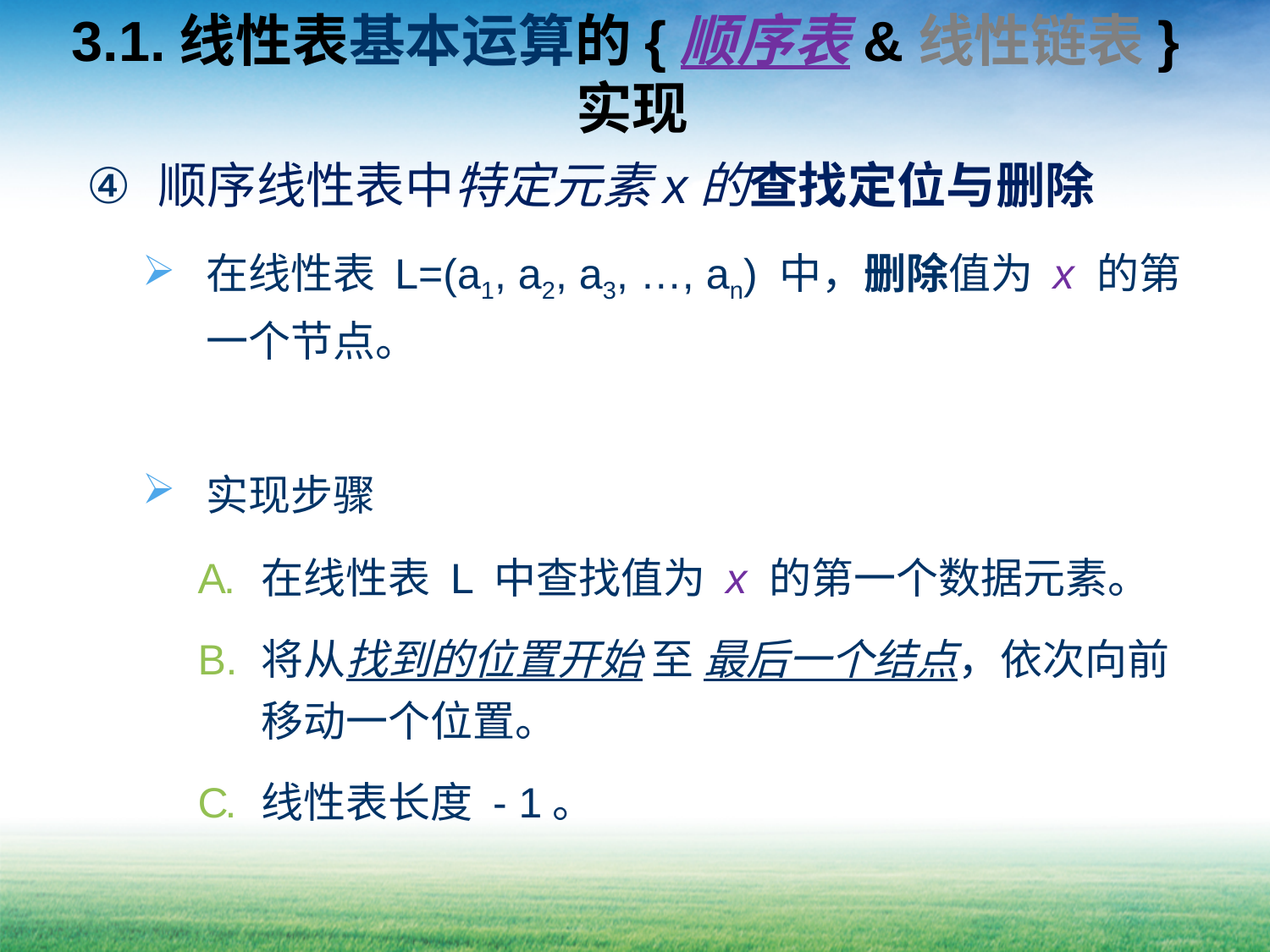

# 3.1.线性表基本运算的{顺序表&线性链表}实现
顺序线性表中特定元素x的查找定位与删除
在线性表 L=(a1, a2, a3, …, an) 中，删除值为 x 的第一个节点。

实现步骤
在线性表 L 中查找值为 x 的第一个数据元素。
将从找到的位置开始 至 最后一个结点，依次向前移动一个位置。
线性表长度 - 1。